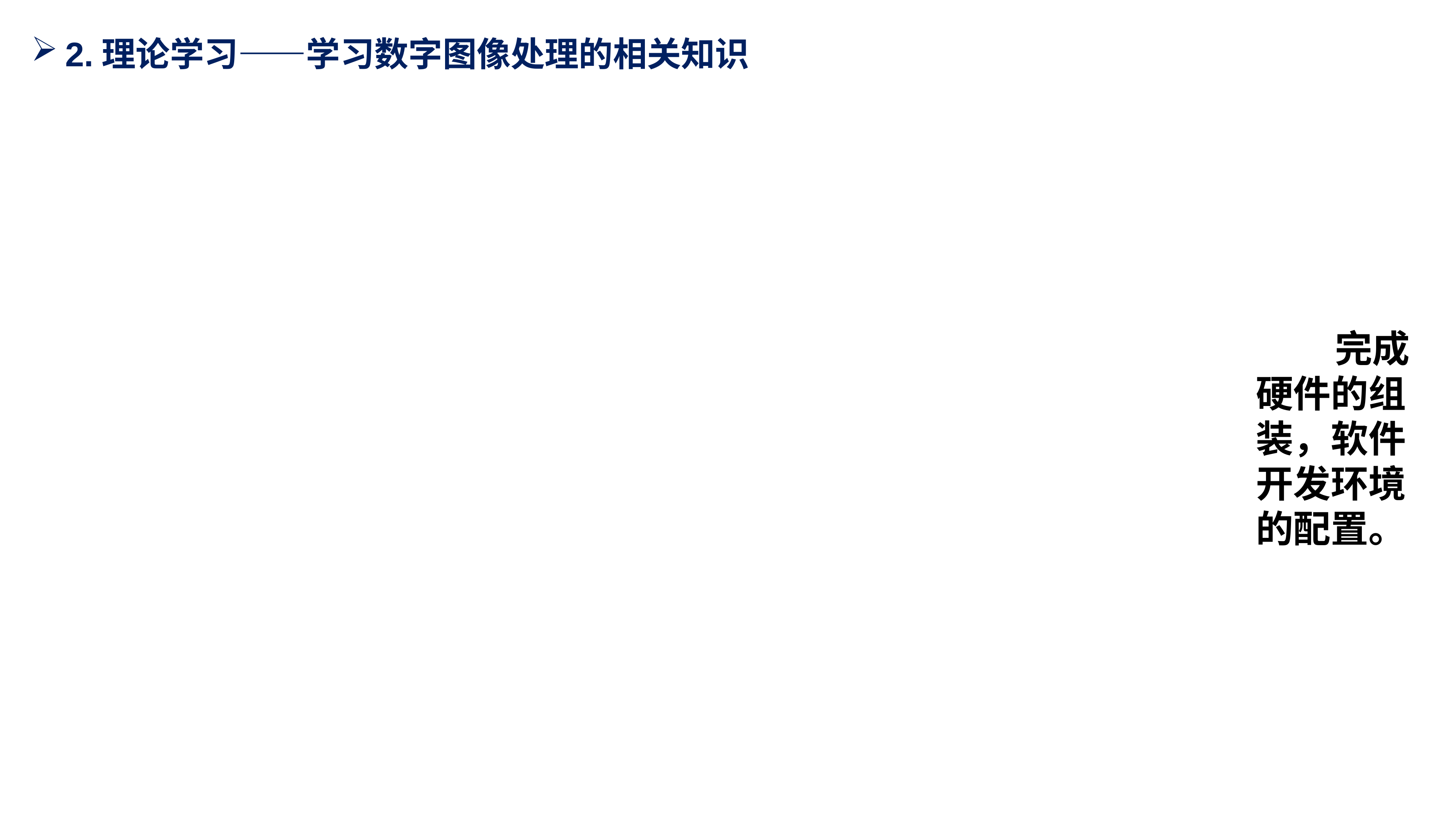

2.理论学习——学习数字图像处理的相关知识
	 完成硬件的组装，软件开发环境的配置。